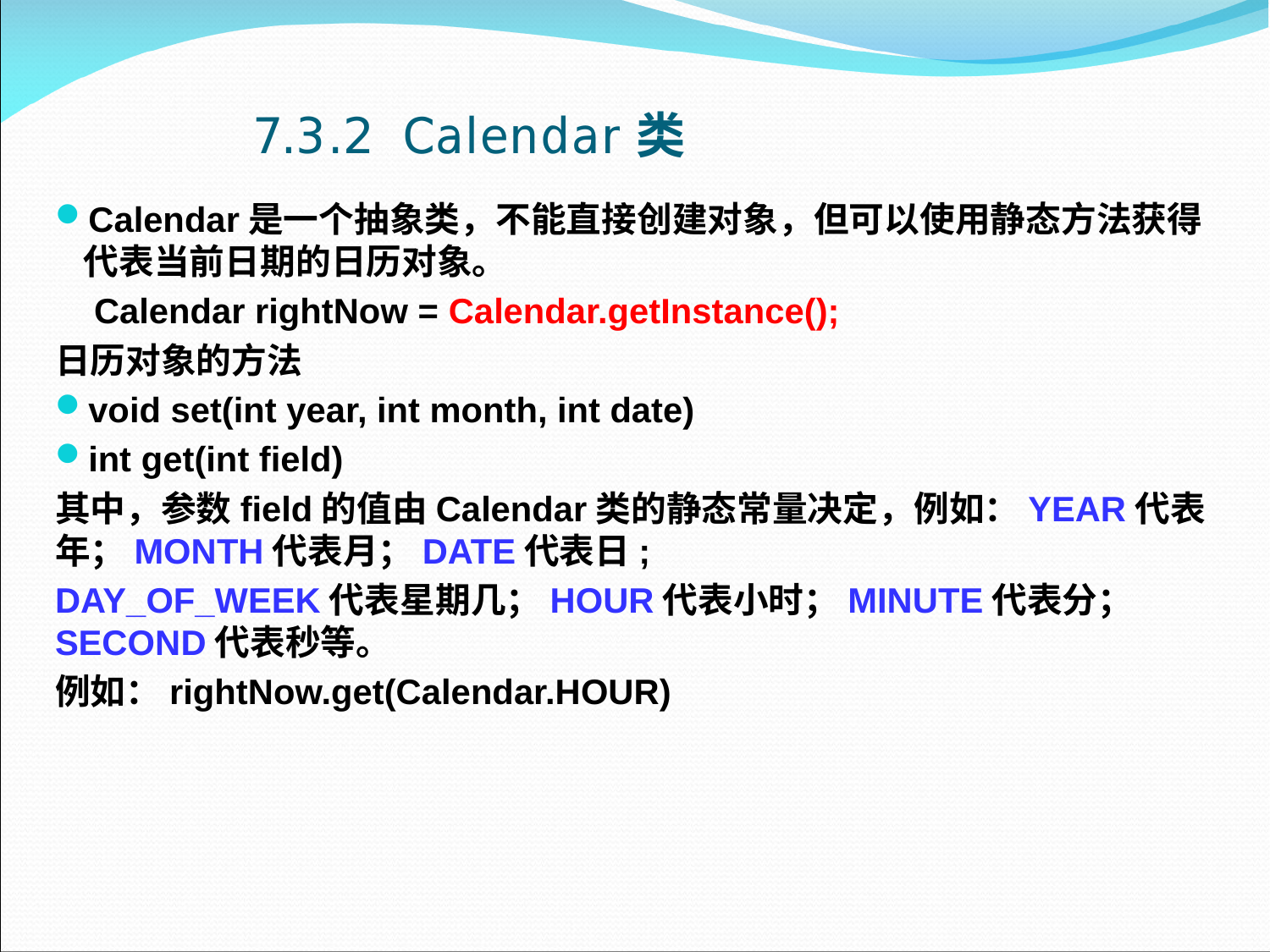

# 7.3.2  Calendar类
Calendar是一个抽象类，不能直接创建对象，但可以使用静态方法获得代表当前日期的日历对象。
    Calendar rightNow = Calendar.getInstance();
日历对象的方法
void set(int year, int month, int date)
int get(int field)
其中，参数field的值由Calendar类的静态常量决定，例如：YEAR代表年；MONTH代表月；DATE代表日;
DAY_OF_WEEK代表星期几；HOUR代表小时；MINUTE代表分；SECOND代表秒等。
例如：rightNow.get(Calendar.HOUR)